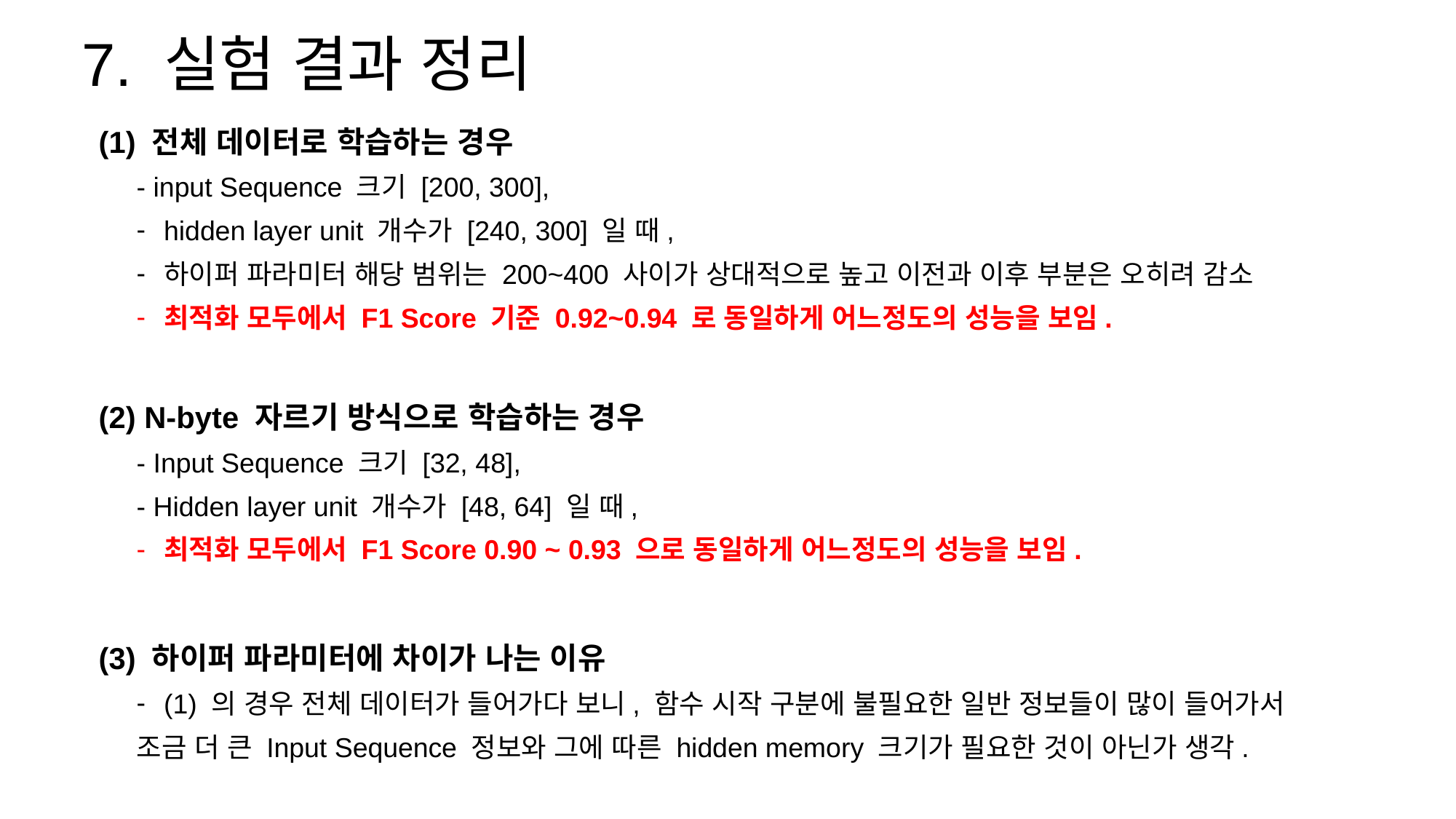

# 7. 실험 결과 정리
  (1) 전체 데이터로 학습하는 경우
- input Sequence 크기 [200, 300],
hidden layer unit 개수가 [240, 300] 일 때,
하이퍼 파라미터 해당 범위는 200~400 사이가 상대적으로 높고 이전과 이후 부분은 오히려 감소
최적화 모두에서 F1 Score 기준 0.92~0.94 로 동일하게 어느정도의 성능을 보임.

  (2) N-byte 자르기 방식으로 학습하는 경우
- Input Sequence 크기 [32, 48],
- Hidden layer unit 개수가 [48, 64] 일 때,
최적화 모두에서 F1 Score 0.90 ~ 0.93 으로 동일하게 어느정도의 성능을 보임.

  (3) 하이퍼 파라미터에 차이가 나는 이유
(1) 의 경우 전체 데이터가 들어가다 보니, 함수 시작 구분에 불필요한 일반 정보들이 많이 들어가서
조금 더 큰 Input Sequence 정보와 그에 따른 hidden memory 크기가 필요한 것이 아닌가 생각.